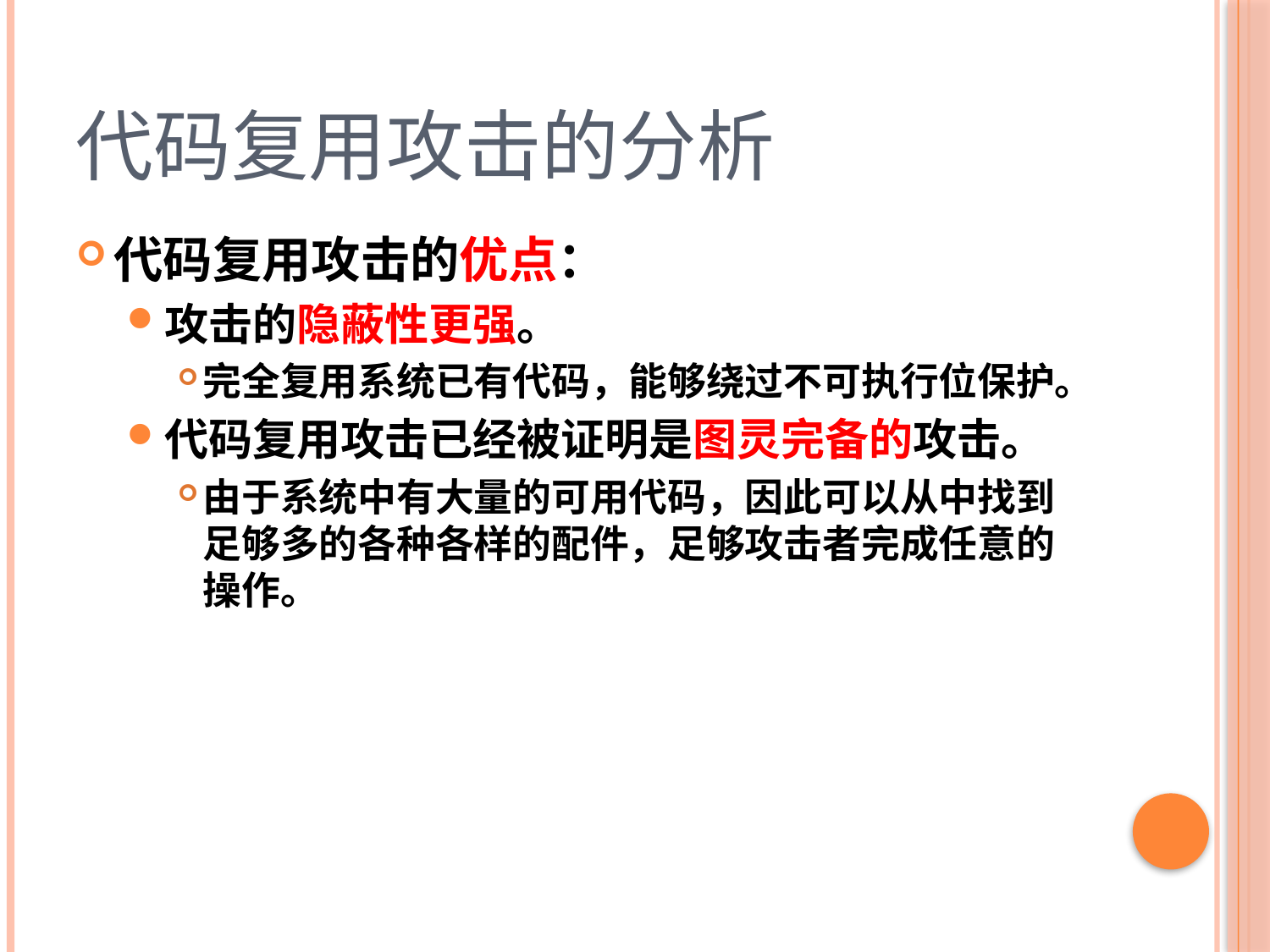

# 代码复用攻击的分析
代码复用攻击的优点：
攻击的隐蔽性更强。
完全复用系统已有代码，能够绕过不可执行位保护。
代码复用攻击已经被证明是图灵完备的攻击。
由于系统中有大量的可用代码，因此可以从中找到足够多的各种各样的配件，足够攻击者完成任意的操作。